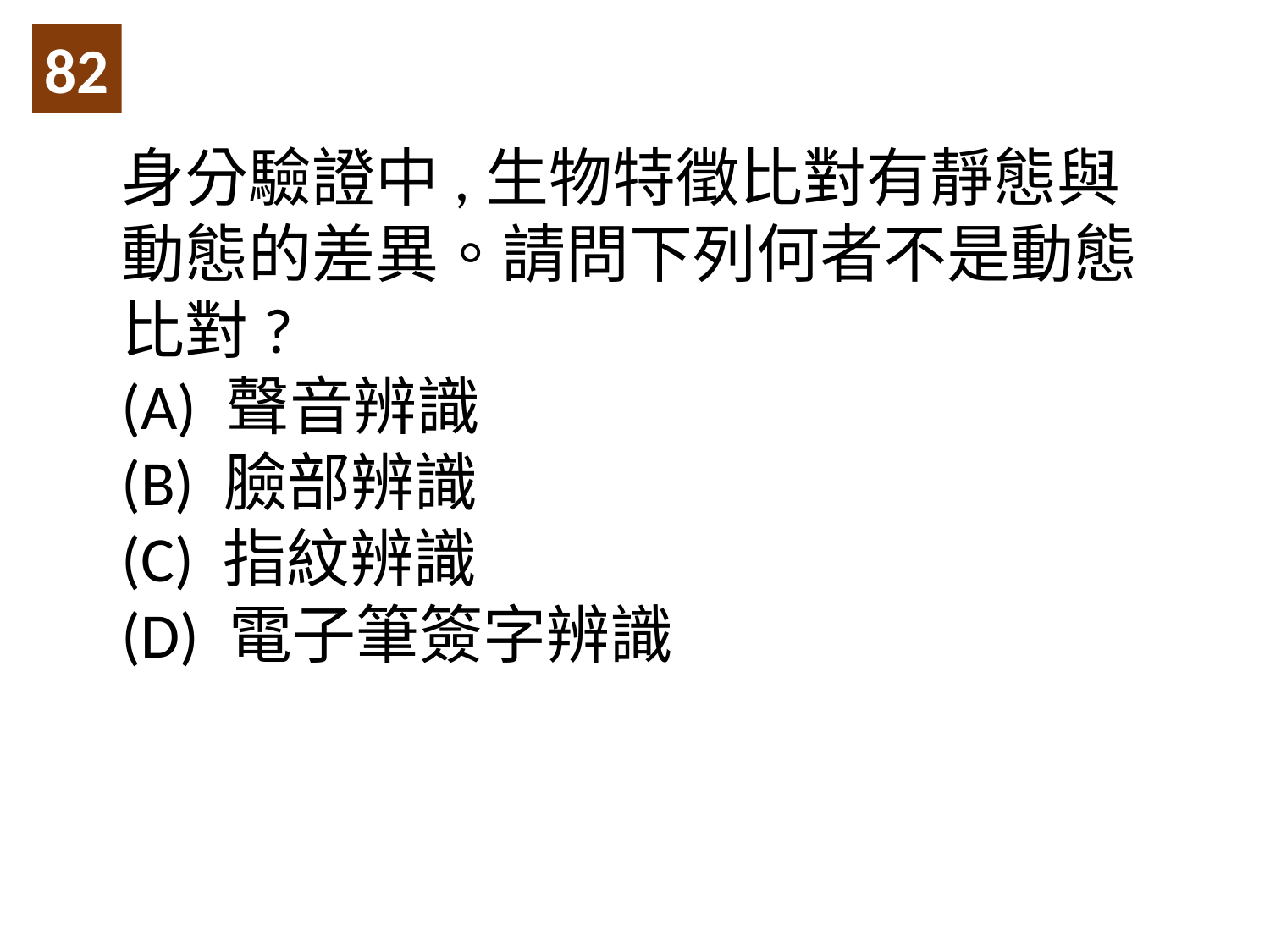

82
身分驗證中,生物特徵比對有靜態與動態的差異。請問下列何者不是動態比對?
(A) 聲音辨識
(B) 臉部辨識
(C) 指紋辨識
(D) 電子筆簽字辨識